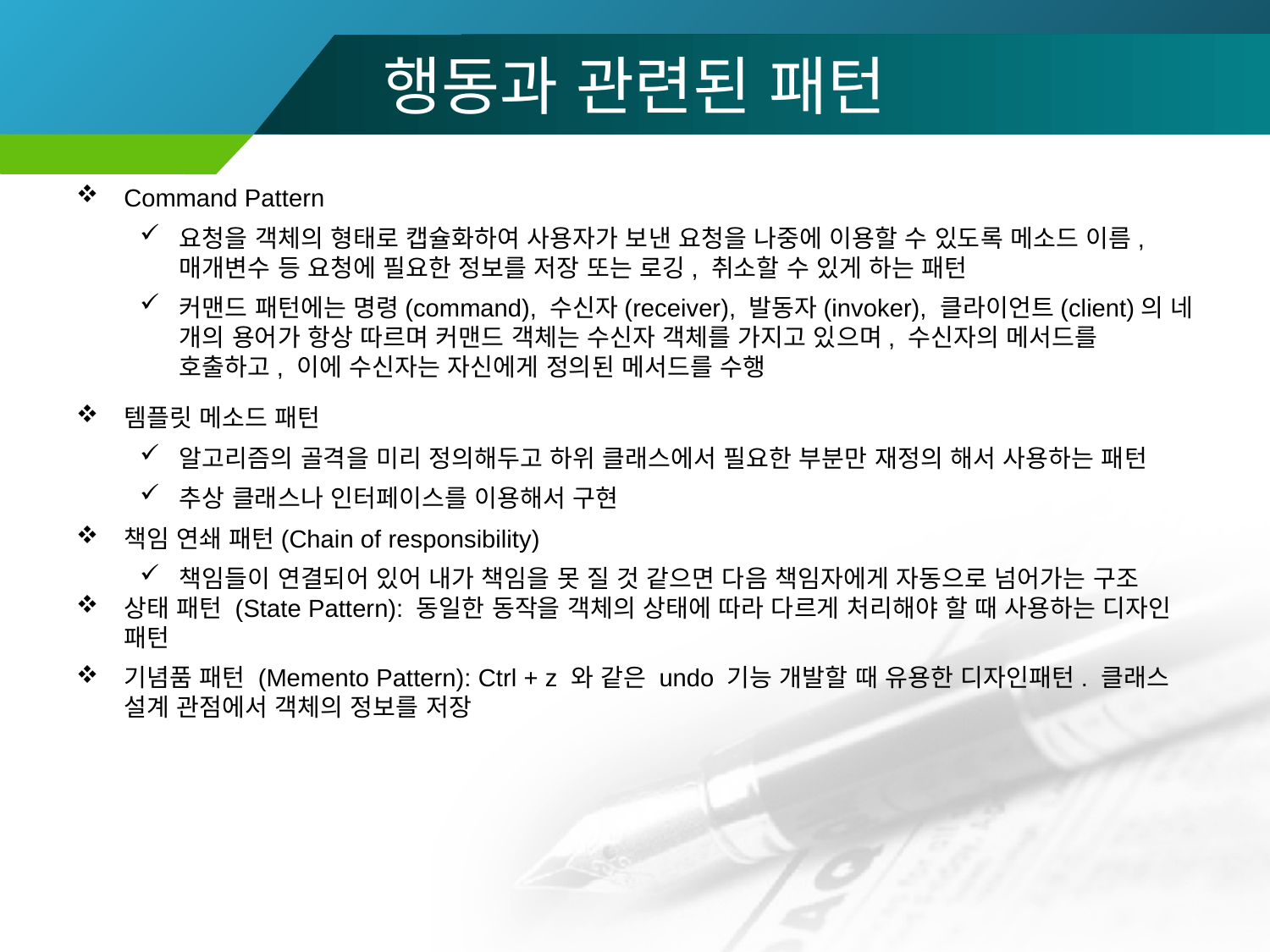

# 행동과 관련된 패턴
Command Pattern
요청을 객체의 형태로 캡슐화하여 사용자가 보낸 요청을 나중에 이용할 수 있도록 메소드 이름, 매개변수 등 요청에 필요한 정보를 저장 또는 로깅, 취소할 수 있게 하는 패턴
커맨드 패턴에는 명령(command), 수신자(receiver), 발동자(invoker), 클라이언트(client)의 네 개의 용어가 항상 따르며 커맨드 객체는 수신자 객체를 가지고 있으며, 수신자의 메서드를 호출하고, 이에 수신자는 자신에게 정의된 메서드를 수행
템플릿 메소드 패턴
알고리즘의 골격을 미리 정의해두고 하위 클래스에서 필요한 부분만 재정의 해서 사용하는 패턴
추상 클래스나 인터페이스를 이용해서 구현
책임 연쇄 패턴(Chain of responsibility)
책임들이 연결되어 있어 내가 책임을 못 질 것 같으면 다음 책임자에게 자동으로 넘어가는 구조
상태 패턴 (State Pattern): 동일한 동작을 객체의 상태에 따라 다르게 처리해야 할 때 사용하는 디자인 패턴
기념품 패턴 (Memento Pattern): Ctrl + z 와 같은 undo 기능 개발할 때 유용한 디자인패턴. 클래스 설계 관점에서 객체의 정보를 저장